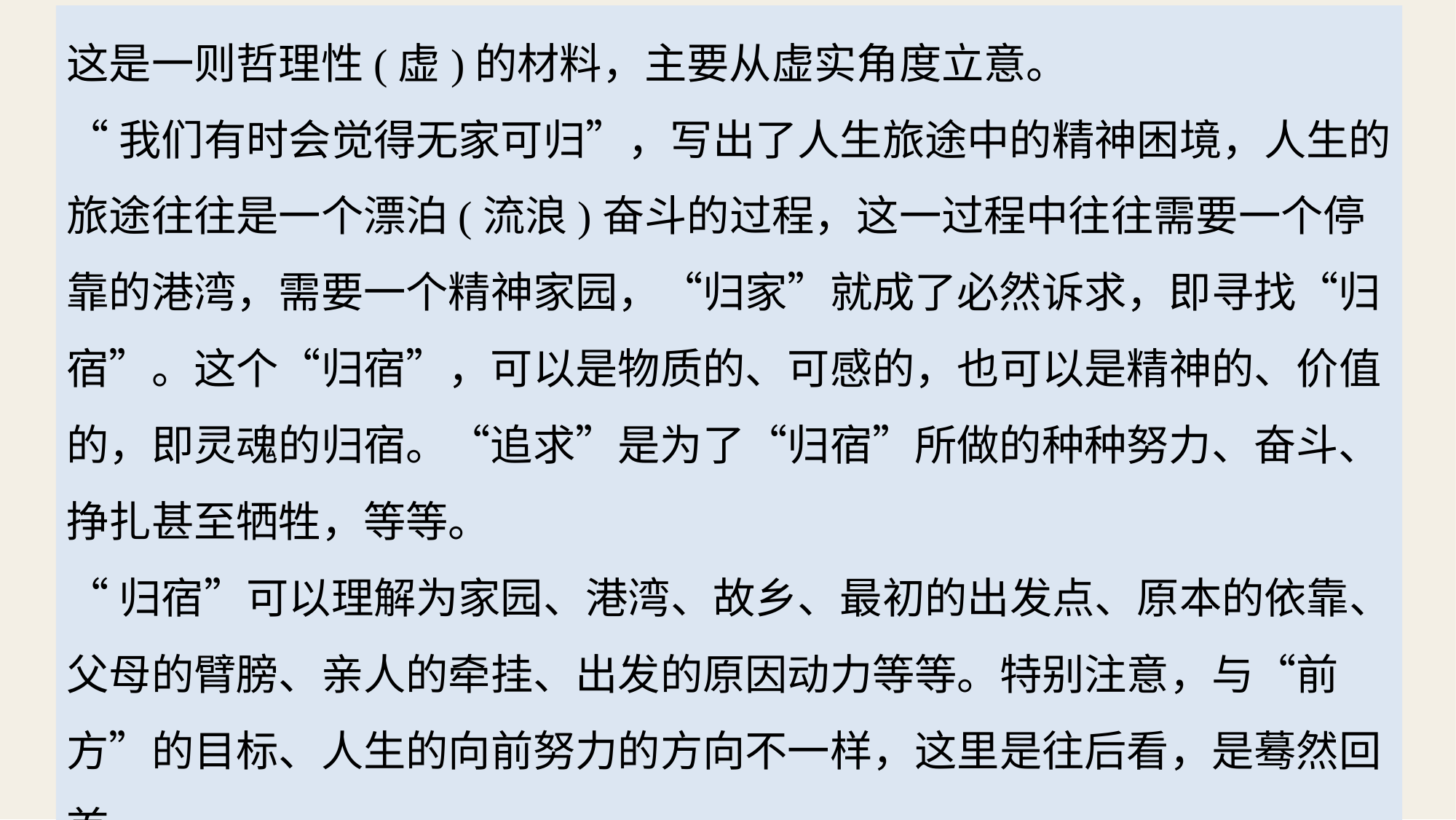

这是一则哲理性(虚)的材料，主要从虚实角度立意。
“我们有时会觉得无家可归”，写出了人生旅途中的精神困境，人生的旅途往往是一个漂泊(流浪)奋斗的过程，这一过程中往往需要一个停靠的港湾，需要一个精神家园，“归家”就成了必然诉求，即寻找“归宿”。这个“归宿”，可以是物质的、可感的，也可以是精神的、价值的，即灵魂的归宿。“追求”是为了“归宿”所做的种种努力、奋斗、挣扎甚至牺牲，等等。
“归宿”可以理解为家园、港湾、故乡、最初的出发点、原本的依靠、父母的臂膀、亲人的牵挂、出发的原因动力等等。特别注意，与“前方”的目标、人生的向前努力的方向不一样，这里是往后看，是蓦然回首，